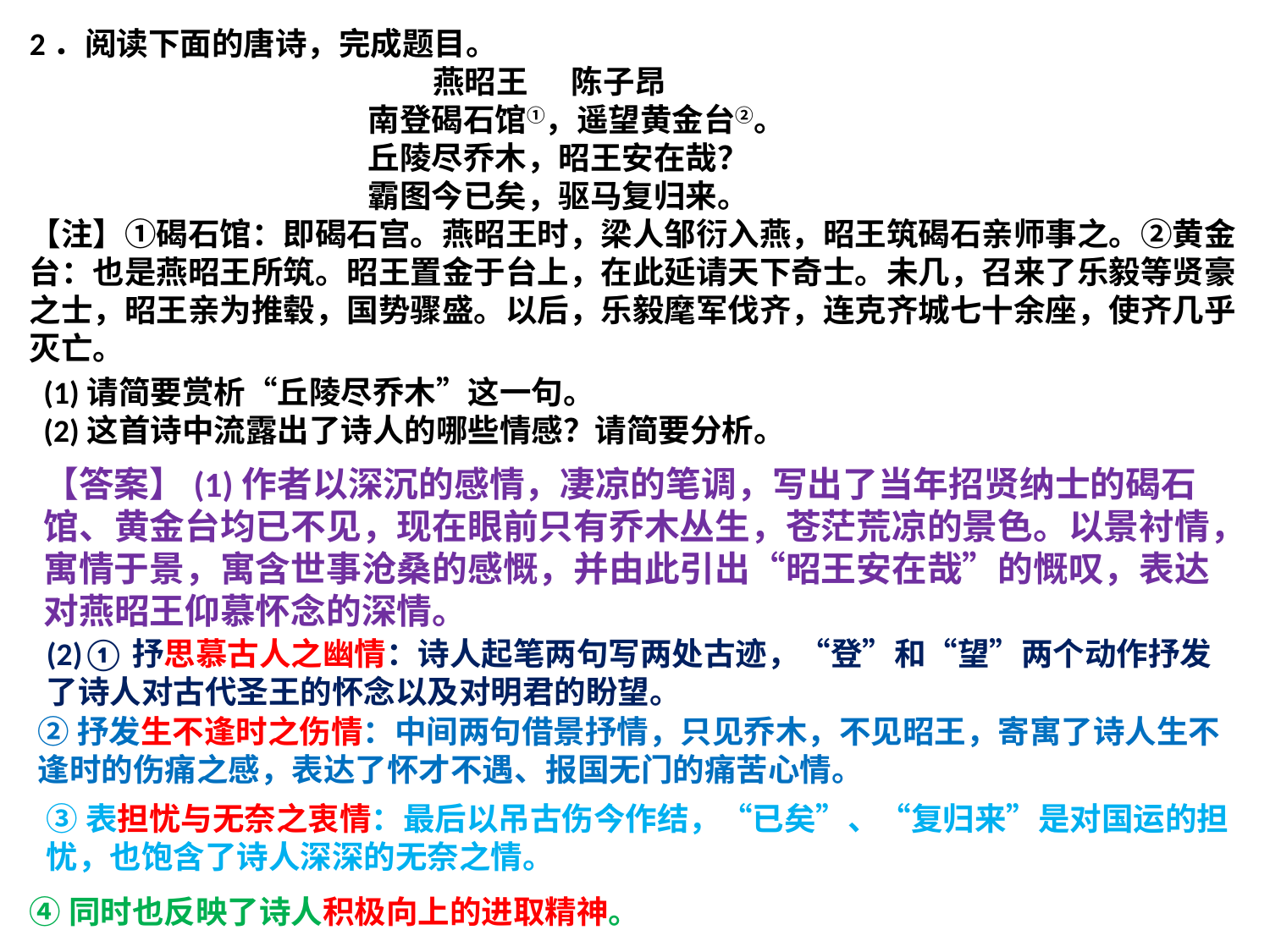

2．阅读下面的唐诗，完成题目。
                                                       燕昭王      陈子昂
                                              南登碣石馆①，遥望黄金台②。
                                              丘陵尽乔木，昭王安在哉？
                                              霸图今已矣，驱马复归来。
【注】①碣石馆：即碣石宫。燕昭王时，梁人邹衍入燕，昭王筑碣石亲师事之。②黄金台：也是燕昭王所筑。昭王置金于台上，在此延请天下奇士。未几，召来了乐毅等贤豪之士，昭王亲为推毂，国势骤盛。以后，乐毅麾军伐齐，连克齐城七十余座，使齐几乎灭亡。
(1)请简要赏析“丘陵尽乔木”这一句。
(2)这首诗中流露出了诗人的哪些情感？请简要分析。
【答案】(1)作者以深沉的感情，凄凉的笔调，写出了当年招贤纳士的碣石馆、黄金台均已不见，现在眼前只有乔木丛生，苍茫荒凉的景色。以景衬情，寓情于景，寓含世事沧桑的感慨，并由此引出“昭王安在哉”的慨叹，表达对燕昭王仰慕怀念的深情。
(2)①抒思慕古人之幽情：诗人起笔两句写两处古迹，“登”和“望”两个动作抒发了诗人对古代圣王的怀念以及对明君的盼望。
②抒发生不逢时之伤情：中间两句借景抒情，只见乔木，不见昭王，寄寓了诗人生不逢时的伤痛之感，表达了怀才不遇、报国无门的痛苦心情。
③表担忧与无奈之衷情：最后以吊古伤今作结，“已矣”、“复归来”是对国运的担忧，也饱含了诗人深深的无奈之情。
④同时也反映了诗人积极向上的进取精神。